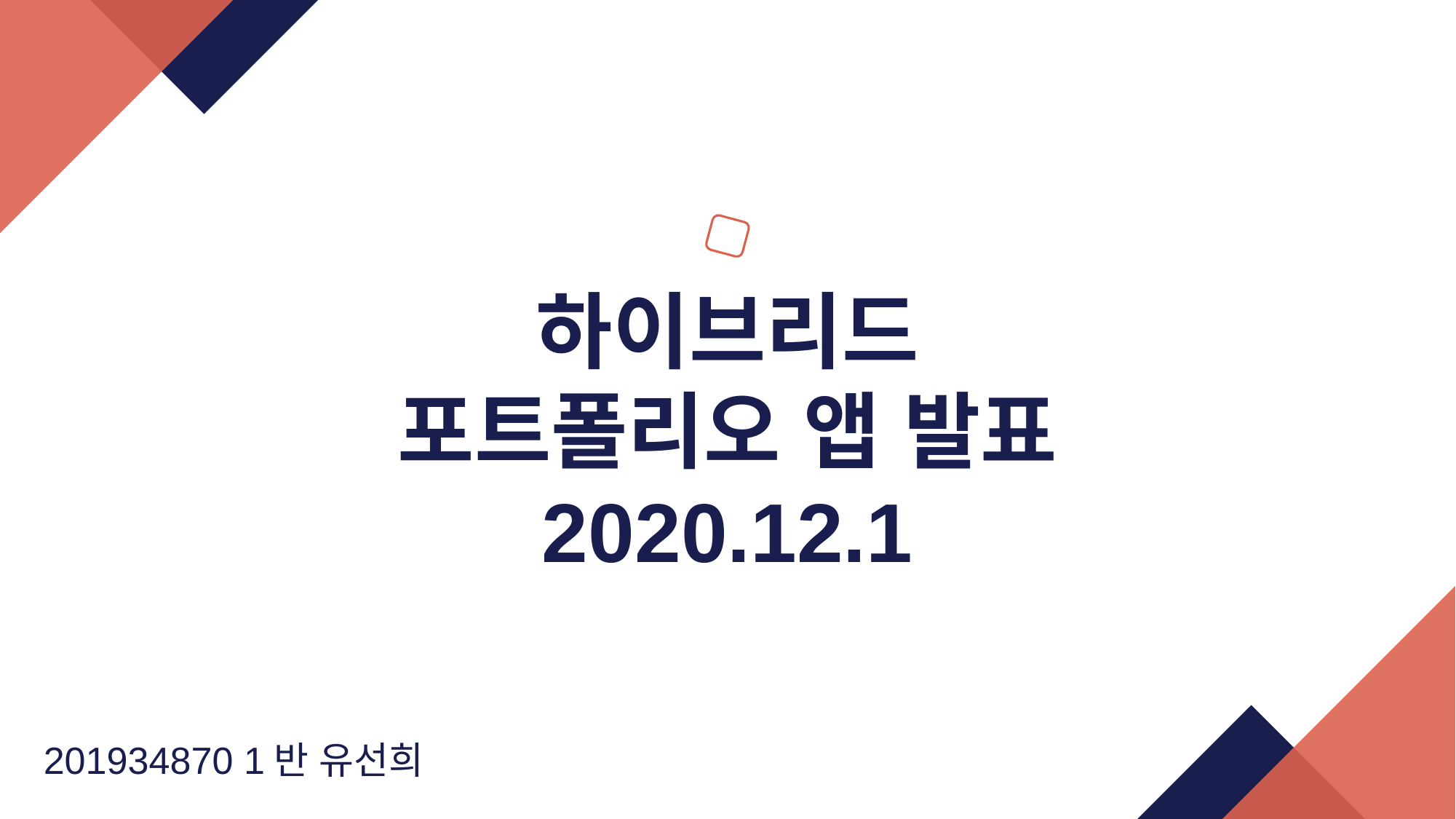

하이브리드
포트폴리오 앱 발표
2020.12.1

201934870 1반 유선희